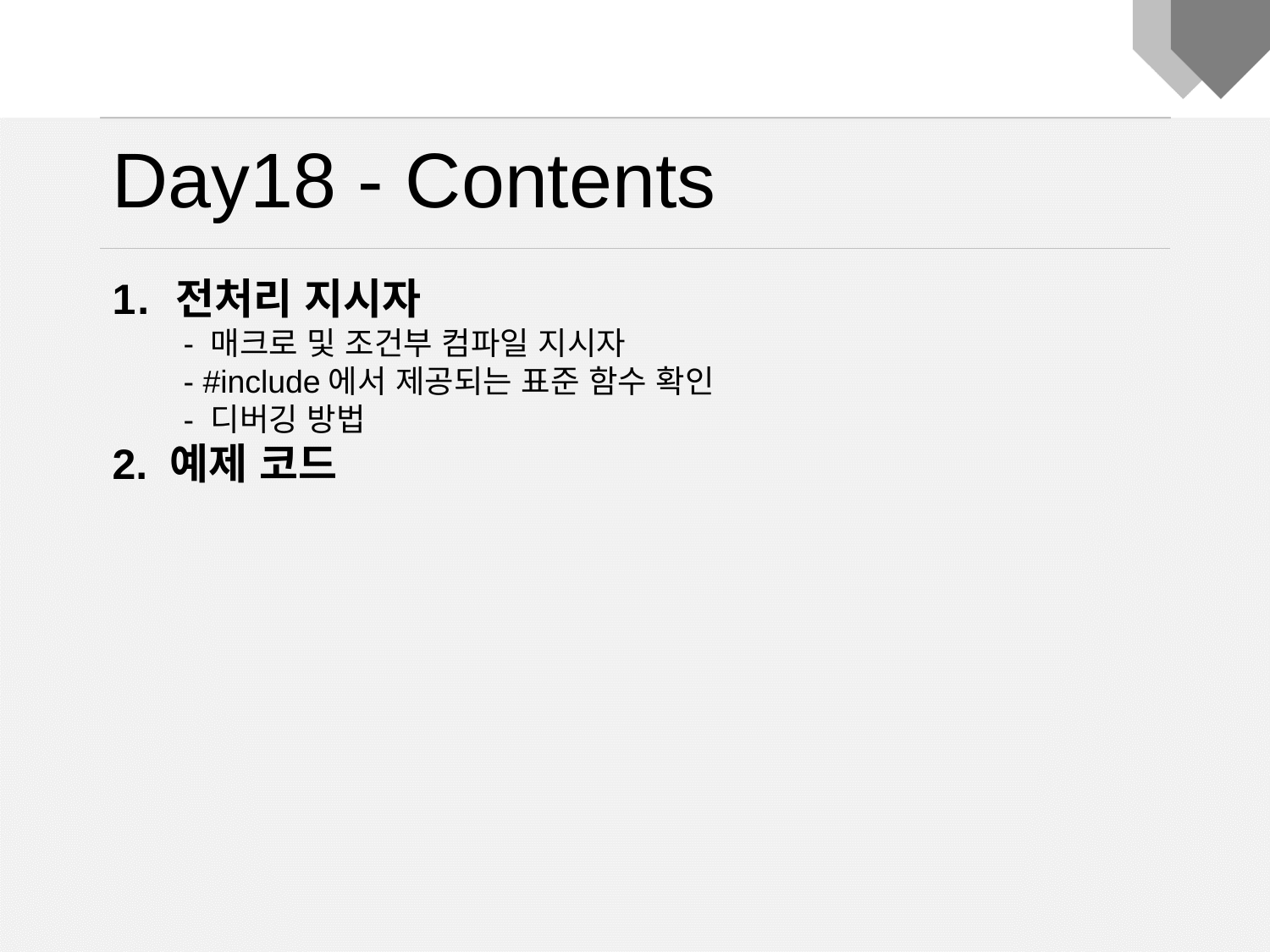

Day18 - Contents
전처리 지시자
        - 매크로 및 조건부 컴파일 지시자
        - #include에서 제공되는 표준 함수 확인
        - 디버깅 방법
2. 예제 코드